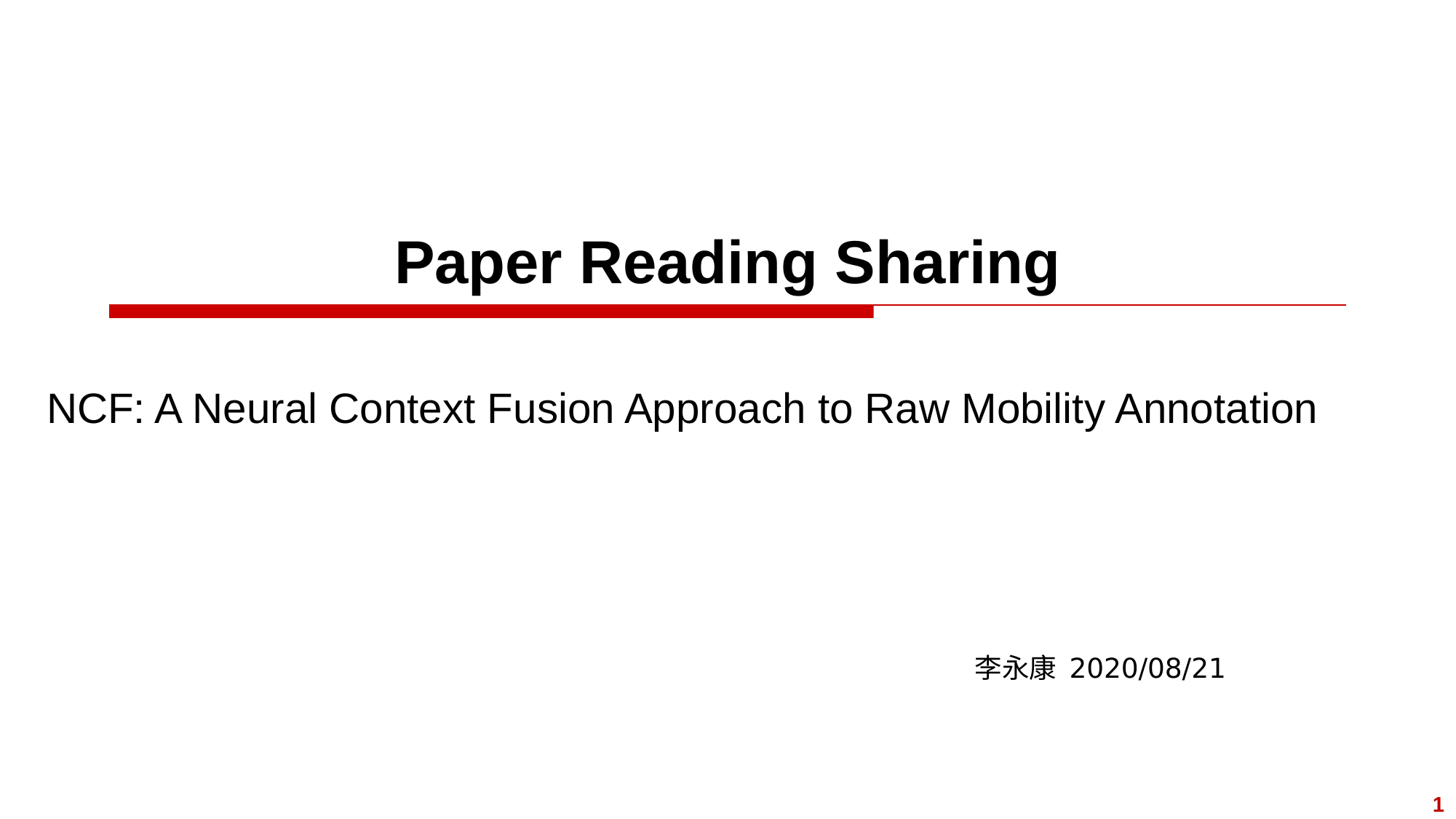

# Paper Reading Sharing
NCF: A Neural Context Fusion Approach to Raw Mobility Annotation

李永康 2020/08/21
1